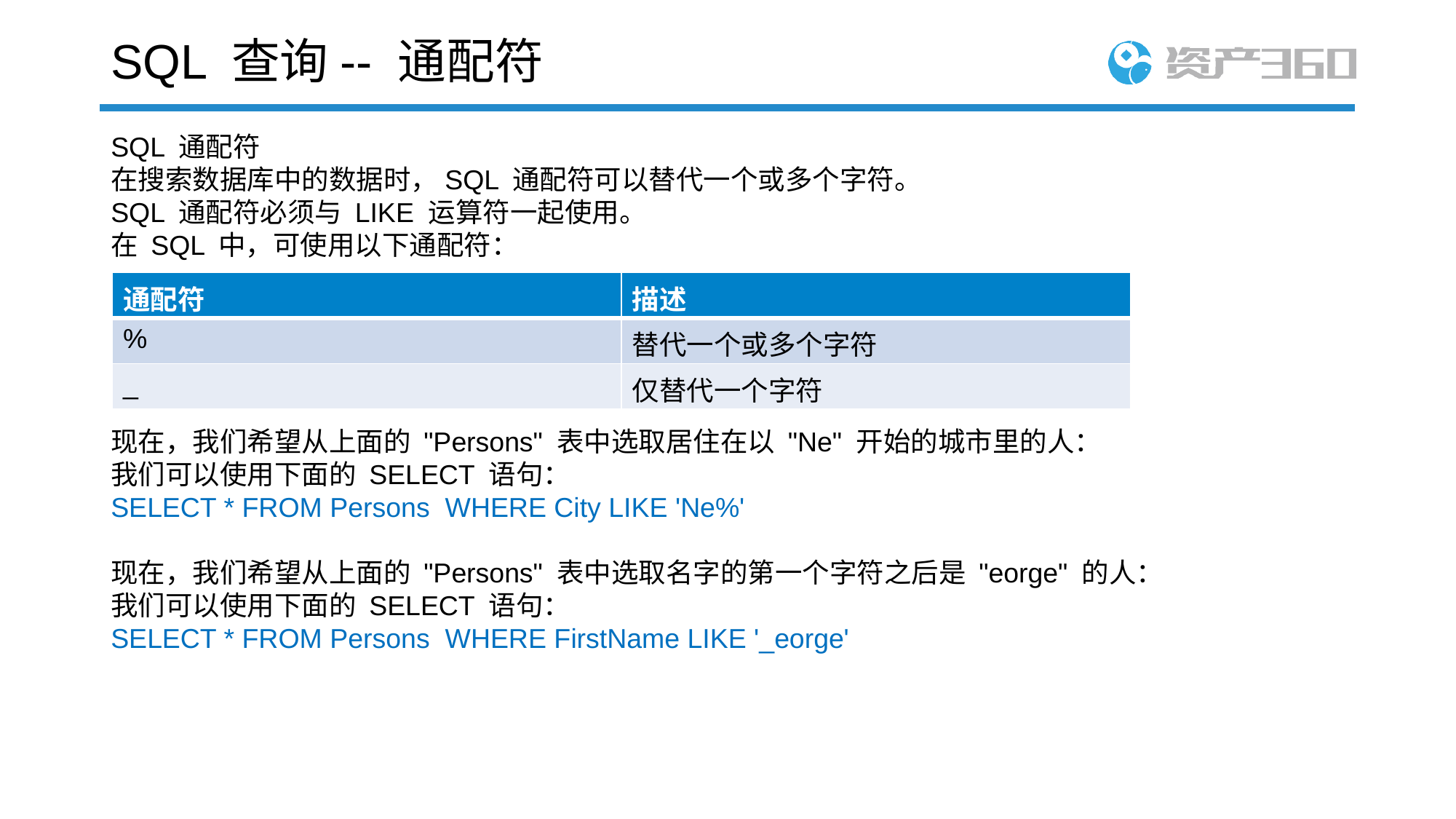

# SQL 查询-- 通配符
SQL 通配符
在搜索数据库中的数据时，SQL 通配符可以替代一个或多个字符。
SQL 通配符必须与 LIKE 运算符一起使用。
在 SQL 中，可使用以下通配符：

现在，我们希望从上面的 "Persons" 表中选取居住在以 "Ne" 开始的城市里的人：
我们可以使用下面的 SELECT 语句：
SELECT * FROM Persons  WHERE City LIKE 'Ne%'

现在，我们希望从上面的 "Persons" 表中选取名字的第一个字符之后是 "eorge" 的人：
我们可以使用下面的 SELECT 语句：
SELECT * FROM Persons  WHERE FirstName LIKE '_eorge'
| 通配符 | 描述 |
| --- | --- |
| % | 替代一个或多个字符 |
| \_ | 仅替代一个字符 |
9